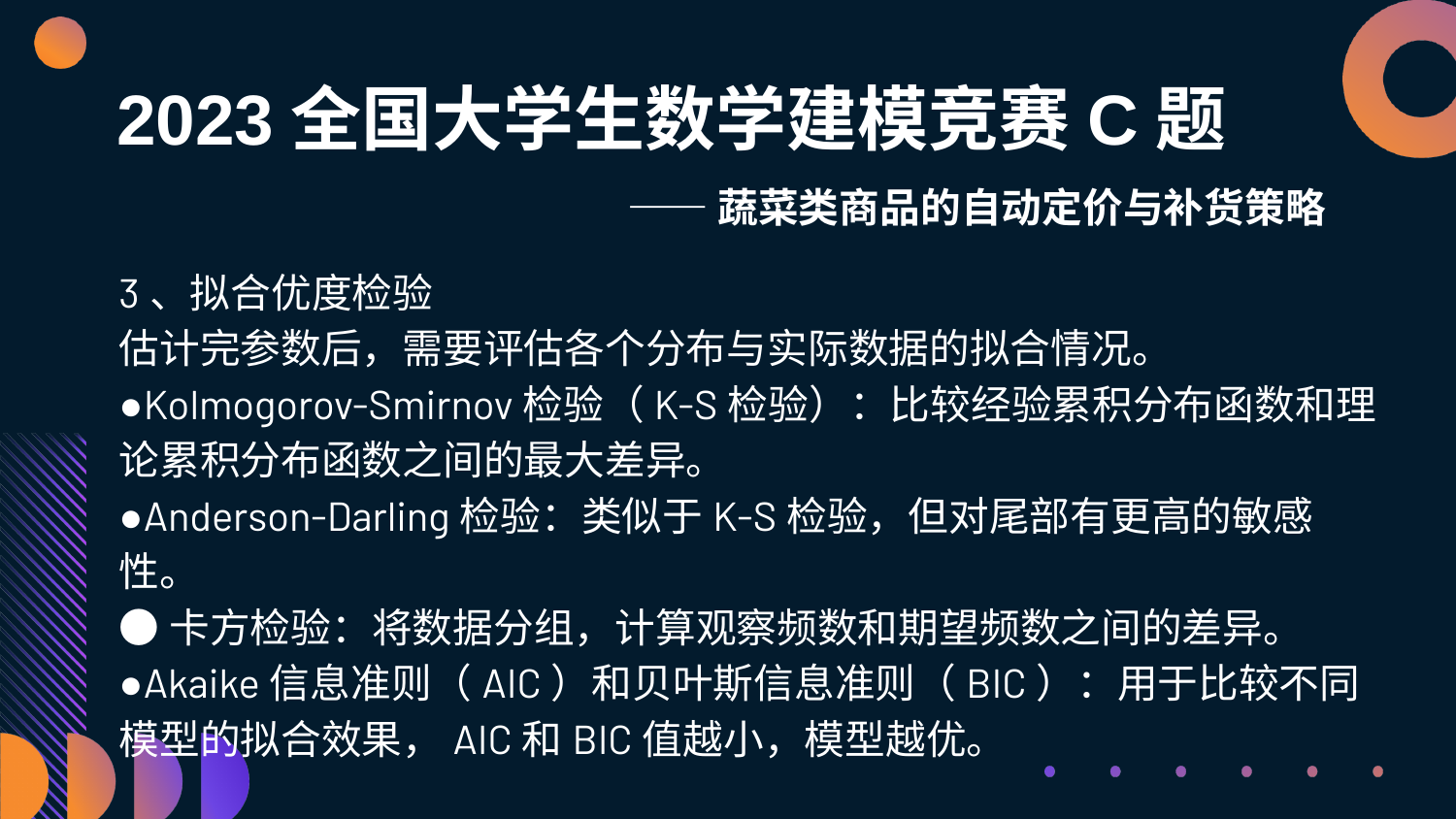

# 2023全国大学生数学建模竞赛C题
——蔬菜类商品的自动定价与补货策略
3、拟合优度检验
估计完参数后，需要评估各个分布与实际数据的拟合情况。
●Kolmogorov-Smirnov检验（K-S检验）：比较经验累积分布函数和理论累积分布函数之间的最大差异。
●Anderson-Darling检验：类似于K-S检验，但对尾部有更高的敏感性。
●卡方检验：将数据分组，计算观察频数和期望频数之间的差异。
●Akaike信息准则（AIC）和贝叶斯信息准则（BIC）：用于比较不同模型的拟合效果，AIC和BIC值越小，模型越优。